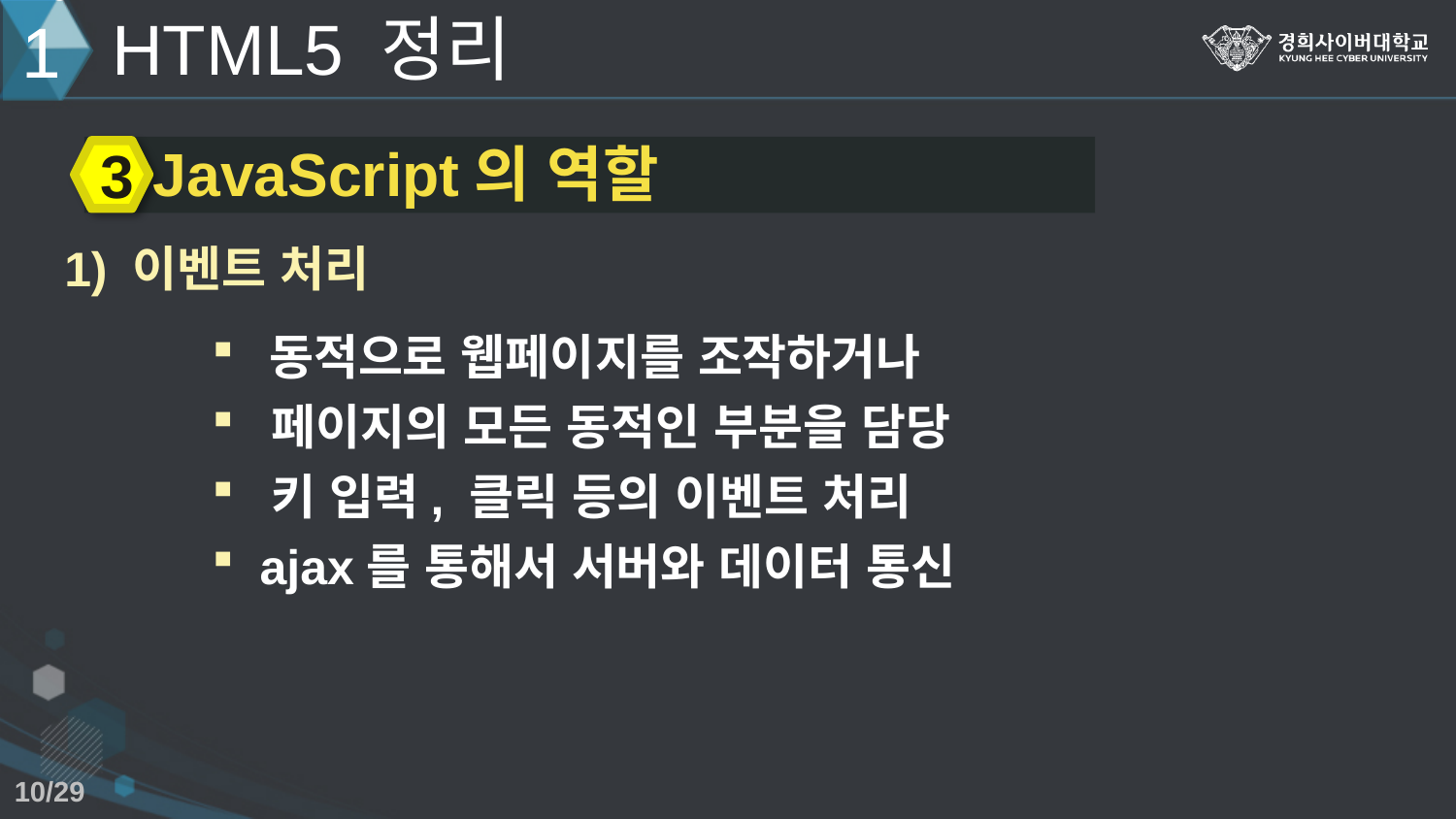

HTML5 정리
1
JavaScript의 역할

3
1) 이벤트 처리
 동적으로 웹페이지를 조작하거나
 페이지의 모든 동적인 부분을 담당
 키 입력, 클릭 등의 이벤트 처리
 ajax를 통해서 서버와 데이터 통신